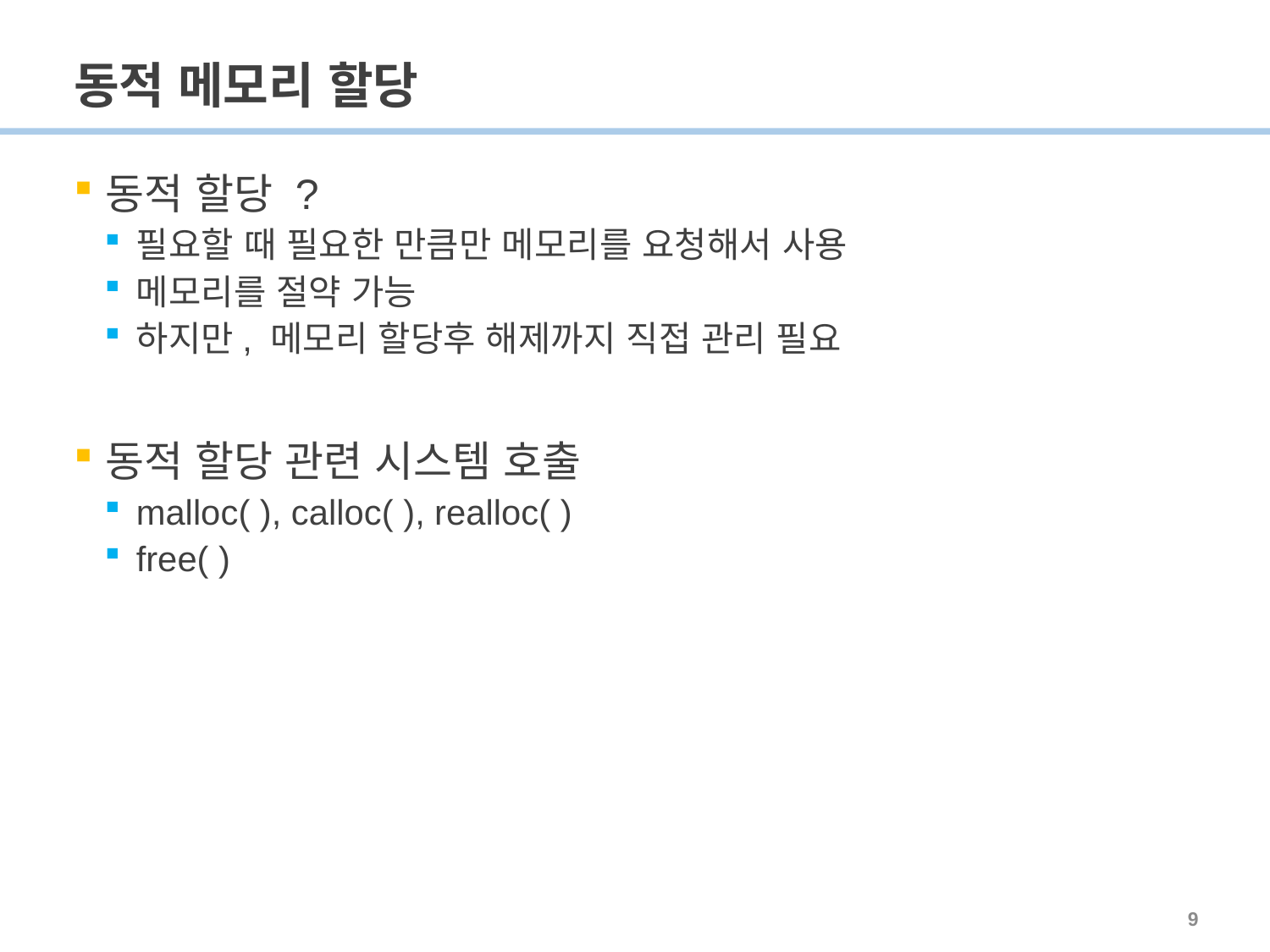

# 동적 메모리 할당
동적 할당 ?
필요할 때 필요한 만큼만 메모리를 요청해서 사용
메모리를 절약 가능
하지만, 메모리 할당후 해제까지 직접 관리 필요

동적 할당 관련 시스템 호출
malloc( ), calloc( ), realloc( )
free( )
9